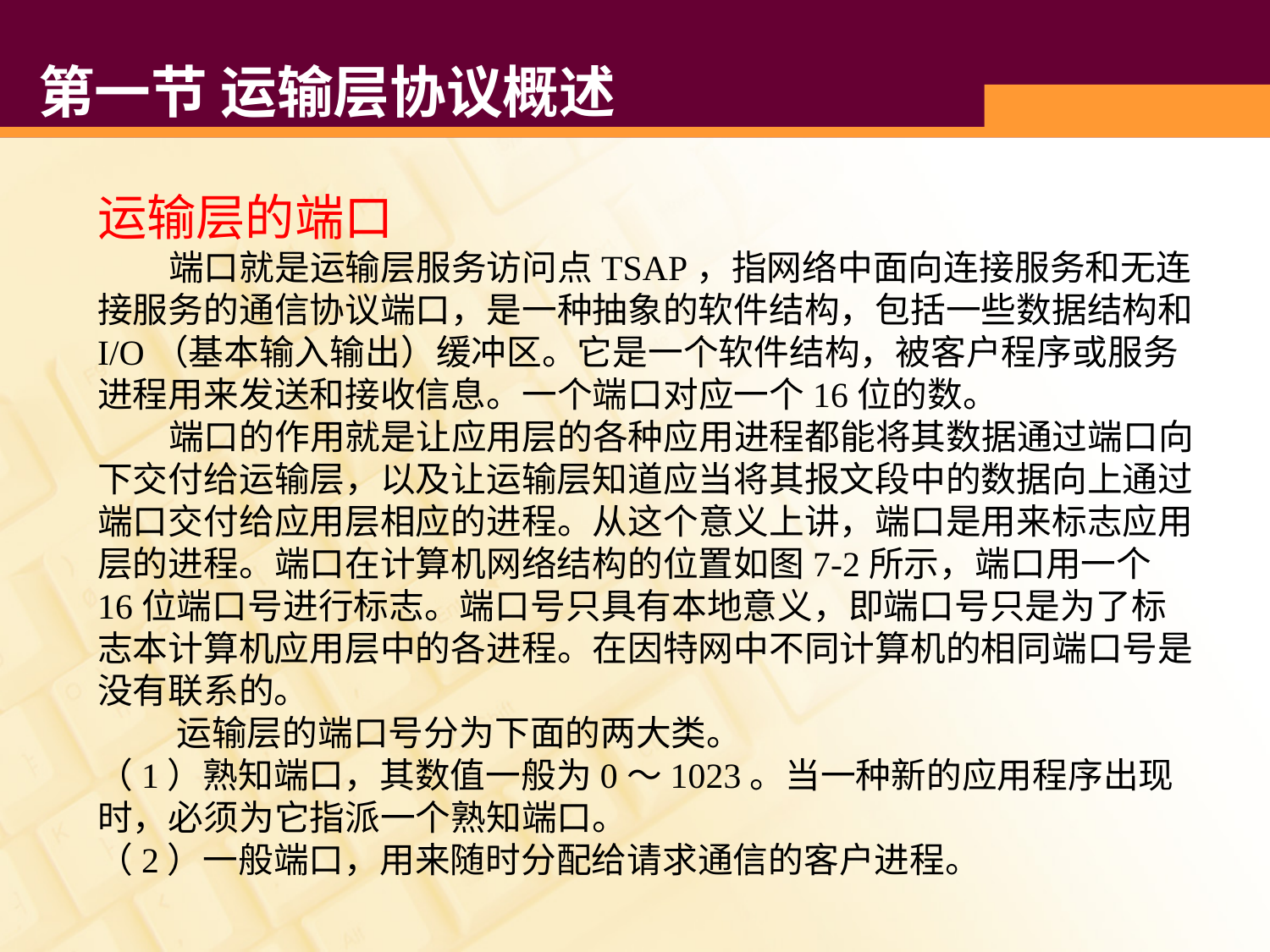

# 第一节 运输层协议概述
运输层的端口
        端口就是运输层服务访问点TSAP，指网络中面向连接服务和无连接服务的通信协议端口，是一种抽象的软件结构，包括一些数据结构和I/O（基本输入输出）缓冲区。它是一个软件结构，被客户程序或服务进程用来发送和接收信息。一个端口对应一个16位的数。
        端口的作用就是让应用层的各种应用进程都能将其数据通过端口向下交付给运输层，以及让运输层知道应当将其报文段中的数据向上通过端口交付给应用层相应的进程。从这个意义上讲，端口是用来标志应用层的进程。端口在计算机网络结构的位置如图7-2所示，端口用一个16位端口号进行标志。端口号只具有本地意义，即端口号只是为了标志本计算机应用层中的各进程。在因特网中不同计算机的相同端口号是没有联系的。
         运输层的端口号分为下面的两大类。
（1）熟知端口，其数值一般为0～1023。当一种新的应用程序出现时，必须为它指派一个熟知端口。
（2）一般端口，用来随时分配给请求通信的客户进程。